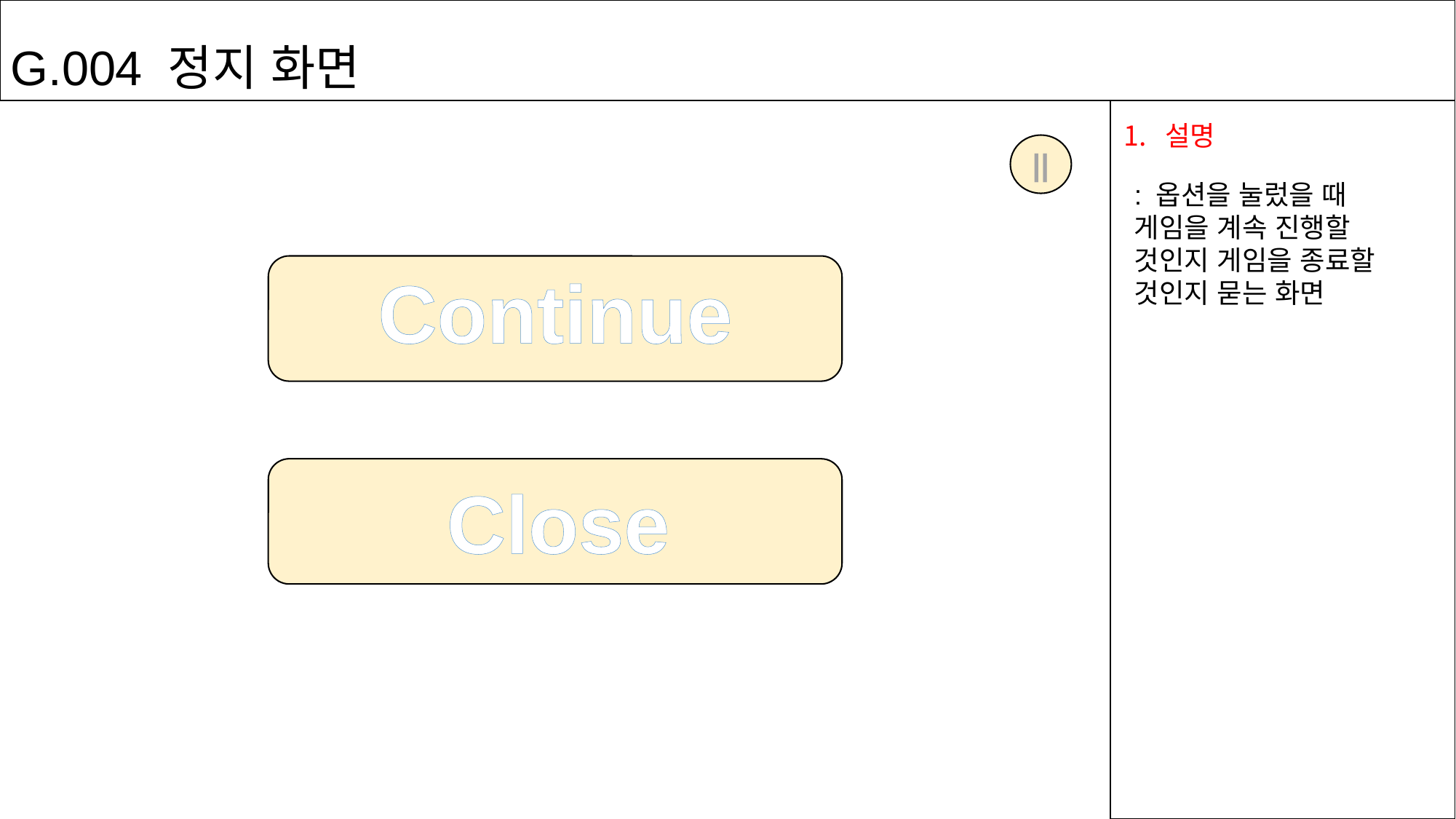

G.004 정지 화면

설명

||
: 옵션을 눌렀을 때 게임을 계속 진행할 것인지 게임을 종료할 것인지 묻는 화면

Continue

Close